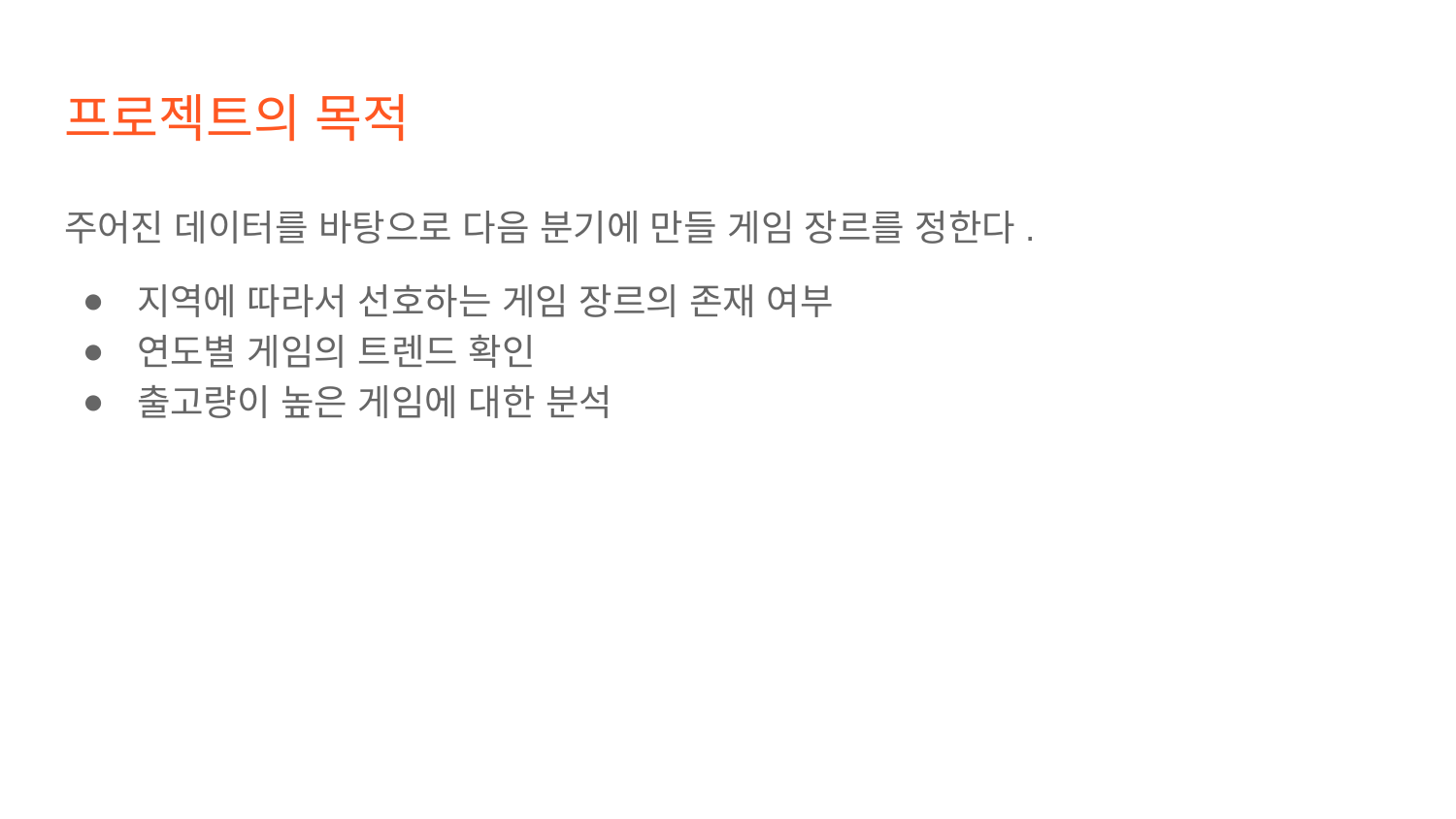

# 프로젝트의 목적
주어진 데이터를 바탕으로 다음 분기에 만들 게임 장르를 정한다.
지역에 따라서 선호하는 게임 장르의 존재 여부
연도별 게임의 트렌드 확인
출고량이 높은 게임에 대한 분석